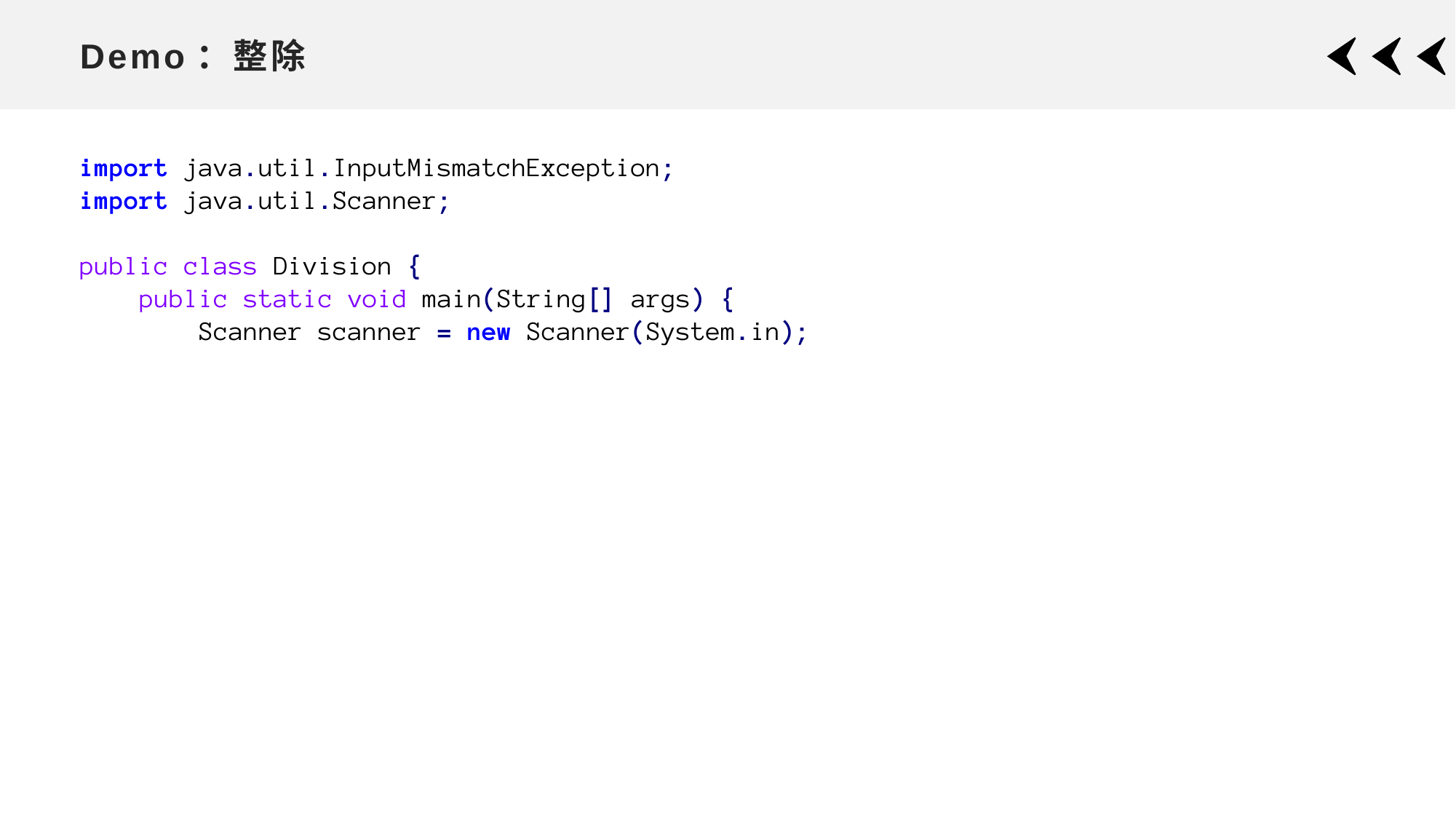

# Demo：整除
import java.util.InputMismatchException;
import java.util.Scanner;

public class Division {
    public static void main(String[] args) {
        Scanner scanner = new Scanner(System.in);